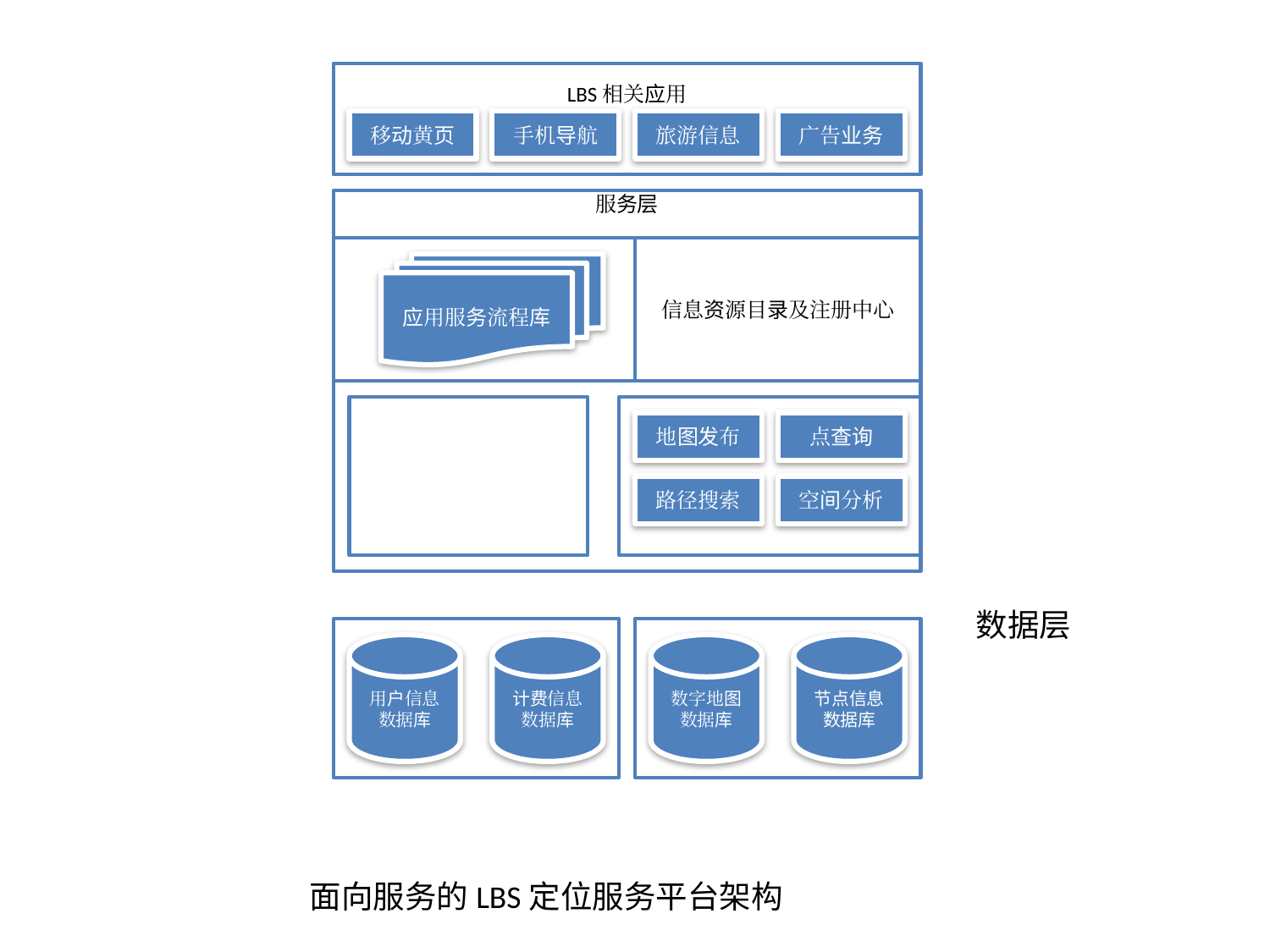

LBS相关应用

移动黄页
手机导航
旅游信息
广告业务
服务层

信息资源目录及注册中心

地图发布
点查询
路径搜索
空间分析
应用服务流程库
数据层

用户信息数据库
计费信息数据库
数字地图数据库
节点信息数据库
面向服务的LBS定位服务平台架构